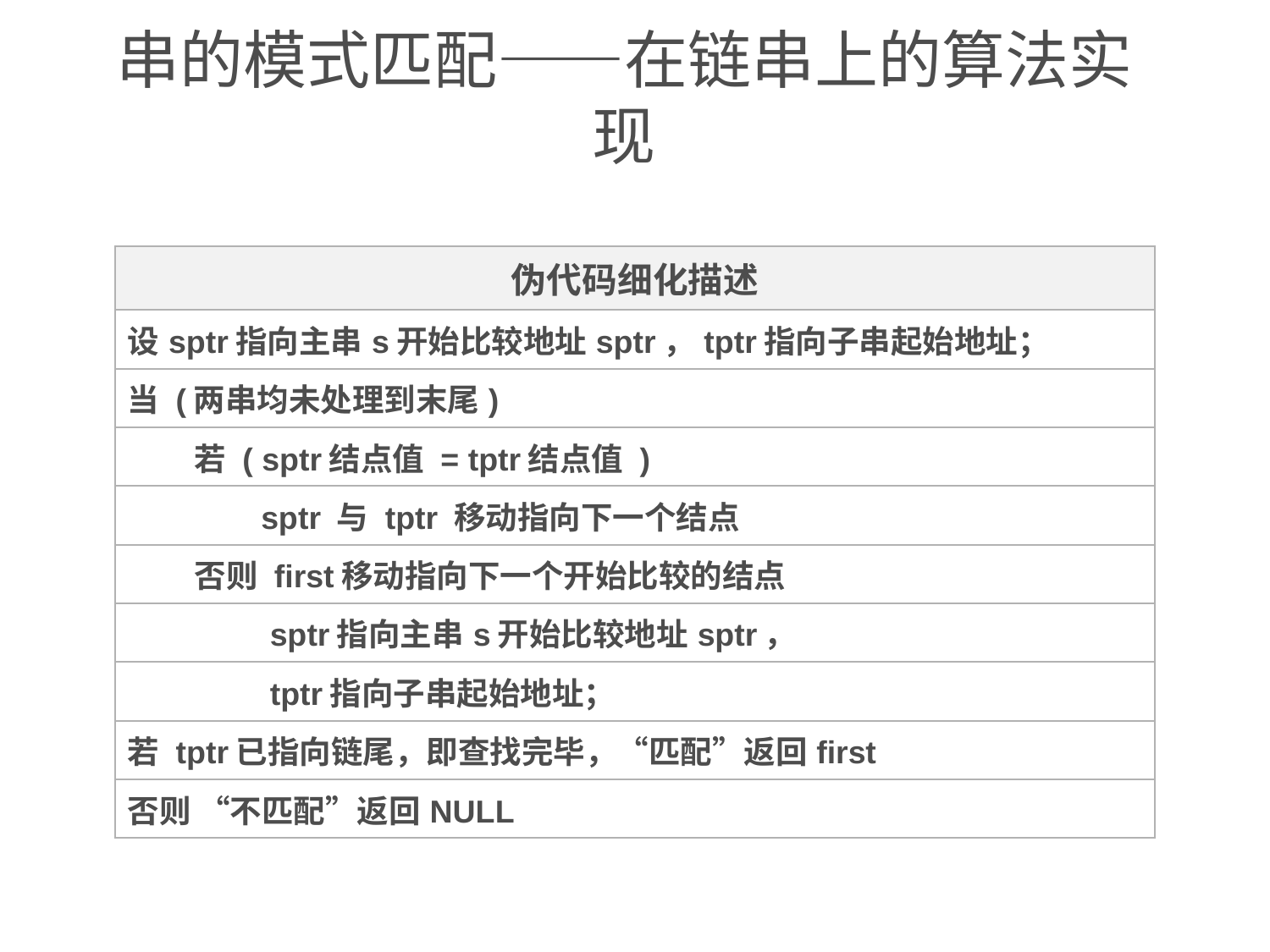

# 串的模式匹配——在链串上的算法实现
| 伪代码细化描述 |
| --- |
| 设sptr指向主串s开始比较地址sptr，tptr指向子串起始地址； |
| 当 (两串均未处理到末尾) |
| 若 ( sptr结点值 = tptr结点值 ) |
| sptr 与 tptr 移动指向下一个结点 |
| 否则 first移动指向下一个开始比较的结点 |
| sptr指向主串s开始比较地址sptr， |
| tptr指向子串起始地址； |
| 若 tptr已指向链尾，即查找完毕，“匹配”返回first |
| 否则 “不匹配”返回NULL |
94